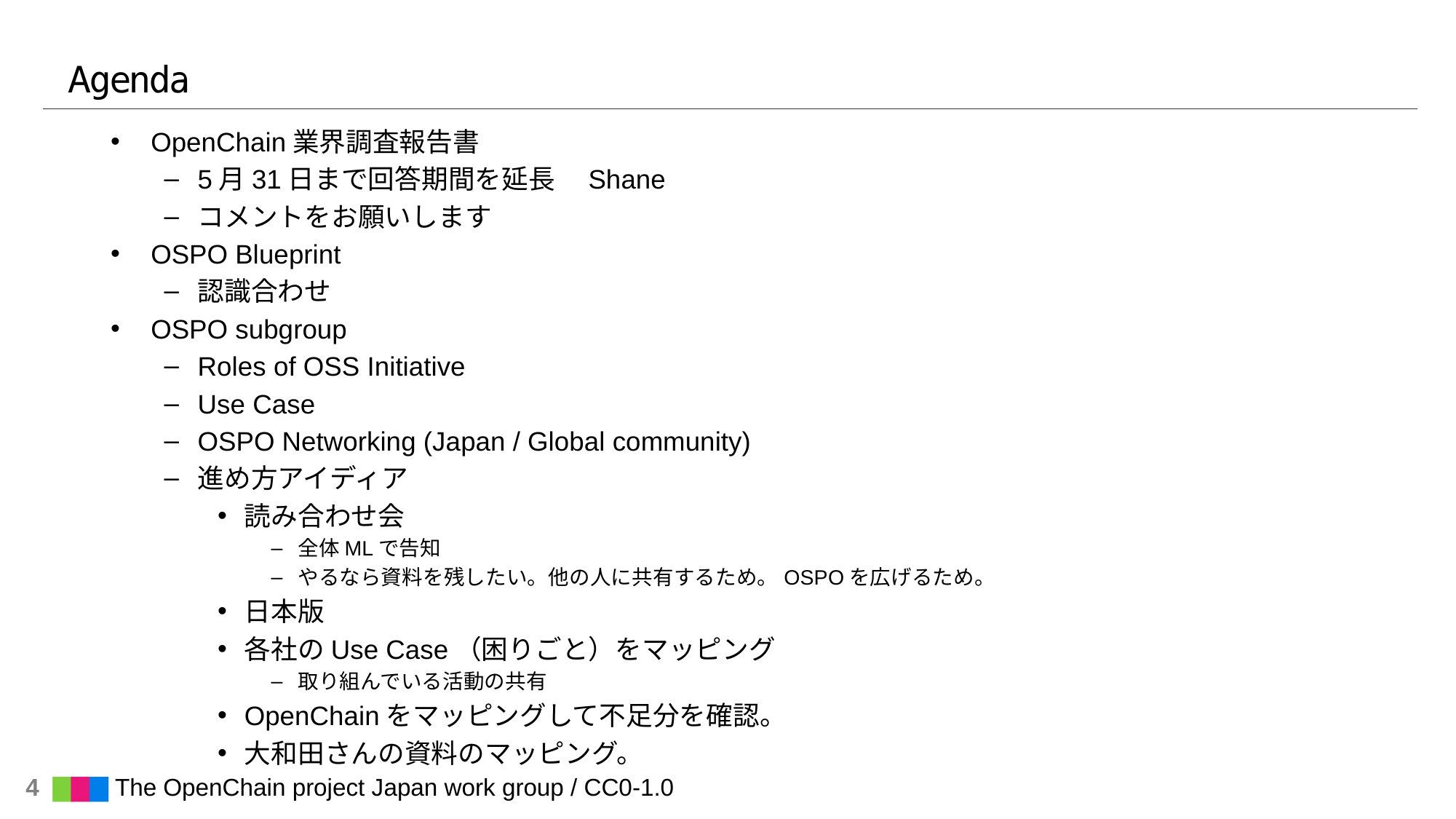

# Agenda
OpenChain業界調査報告書
5月31日まで回答期間を延長　Shane
コメントをお願いします
OSPO Blueprint
認識合わせ
OSPO subgroup
Roles of OSS Initiative
Use Case
OSPO Networking (Japan / Global community)
進め方アイディア
読み合わせ会
全体MLで告知
やるなら資料を残したい。他の人に共有するため。OSPOを広げるため。
日本版
各社のUse Case（困りごと）をマッピング
取り組んでいる活動の共有
OpenChainをマッピングして不足分を確認。
大和田さんの資料のマッピング。